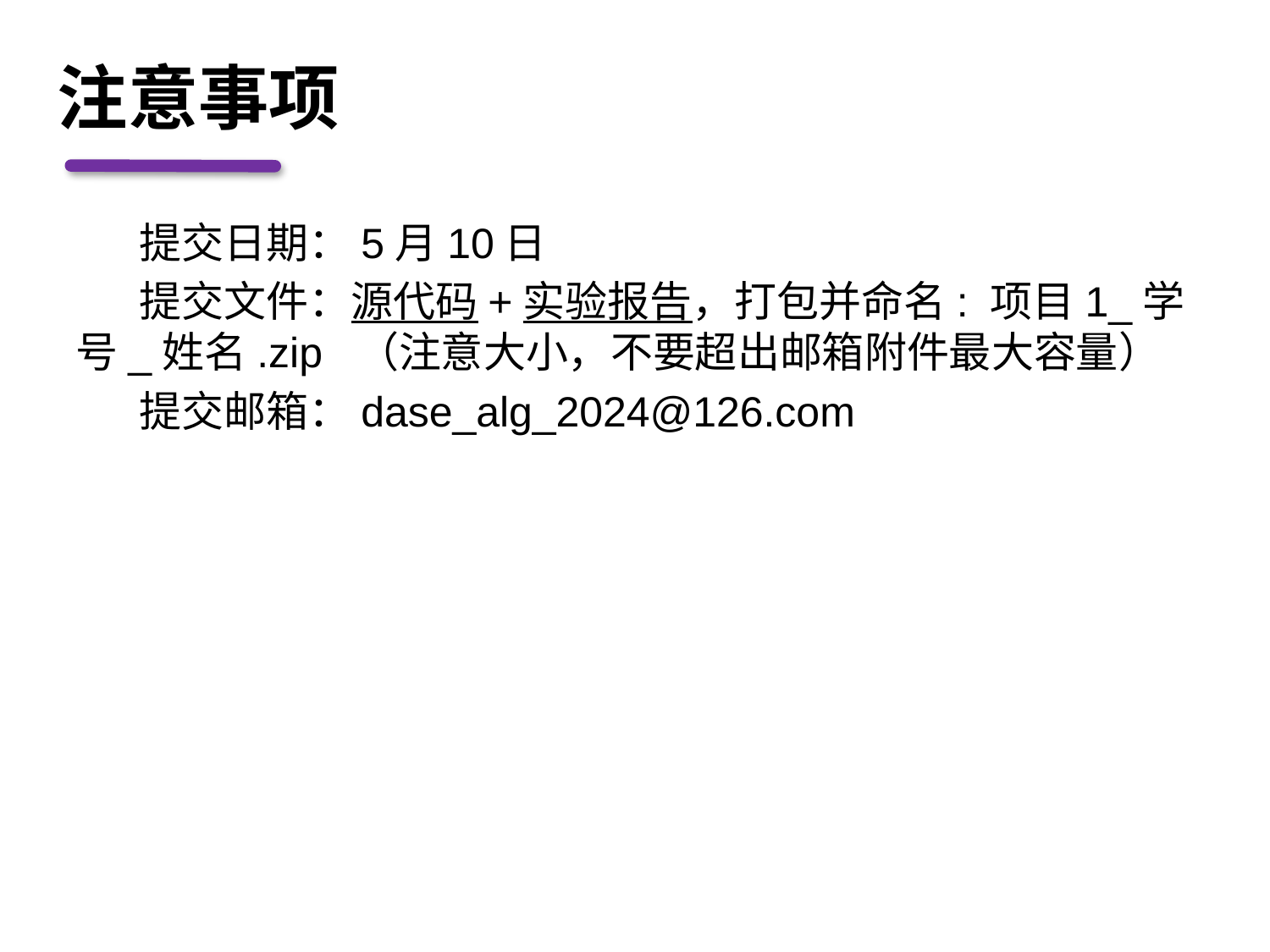

# 注意事项

提交日期：5月10日
提交文件：源代码+实验报告，打包并命名: 项目1_学号_姓名.zip  （注意大小，不要超出邮箱附件最大容量）
提交邮箱：dase_alg_2024@126.com